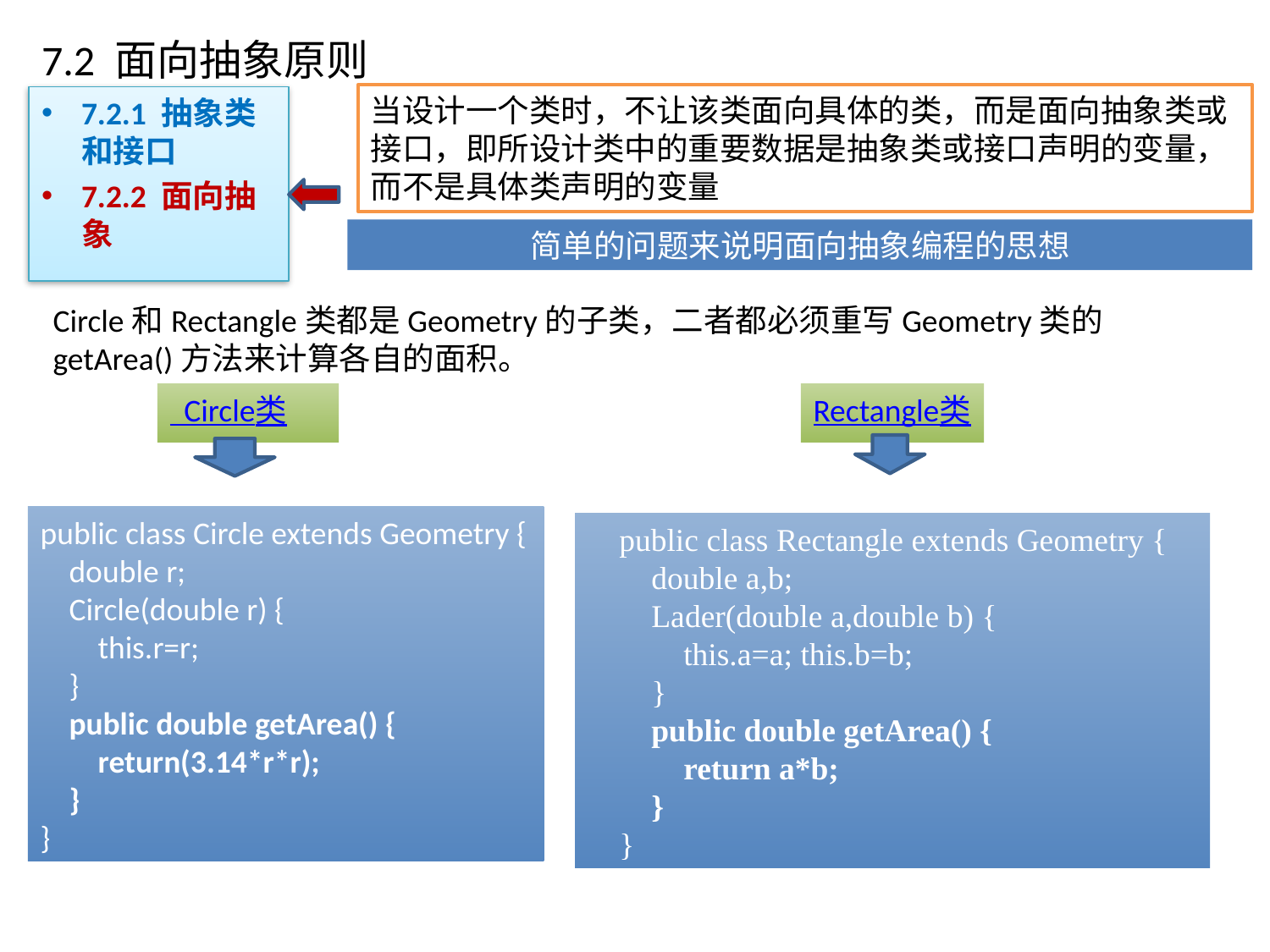

# 7.2 面向抽象原则
当设计一个类时，不让该类面向具体的类，而是面向抽象类或接口，即所设计类中的重要数据是抽象类或接口声明的变量，而不是具体类声明的变量
7.2.1 抽象类和接口
7.2.2 面向抽象

简单的问题来说明面向抽象编程的思想
Circle和Rectangle类都是Geometry的子类，二者都必须重写Geometry类的getArea()方法来计算各自的面积。
  Circle类
Rectangle类

public class Circle extends Geometry {
    double r;
    Circle(double r) {
        this.r=r;
    }
    public double getArea() {
        return(3.14*r*r);
    }
}
public class Rectangle extends Geometry {
    double a,b;
    Lader(double a,double b) {
        this.a=a; this.b=b;
    }
    public double getArea() {
        return a*b;
    }
}